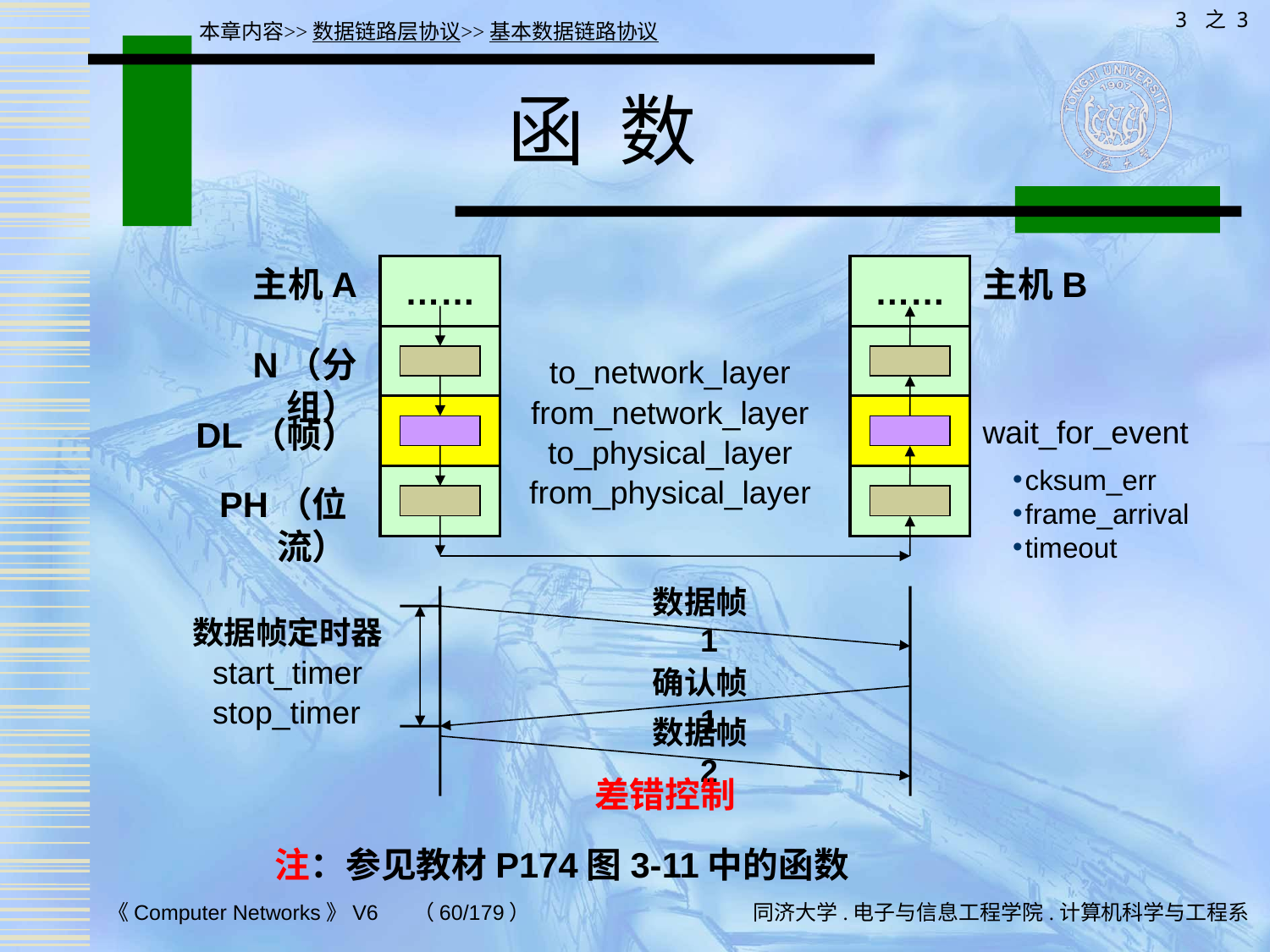

3 之 3
本章内容>>数据链路层协议>>基本数据链路协议
# 函  数
主机A
……
……
主机B

N（分组）

to_network_layer

from_network_layer

DL（帧）
wait_for_event

to_physical_layer

cksum_err
frame_arrival
timeout
from_physical_layer

PH（位流）

数据帧1

数据帧定时器
start_timer
确认帧1
stop_timer

数据帧2

差错控制
注：参见教材P174图3-11中的函数